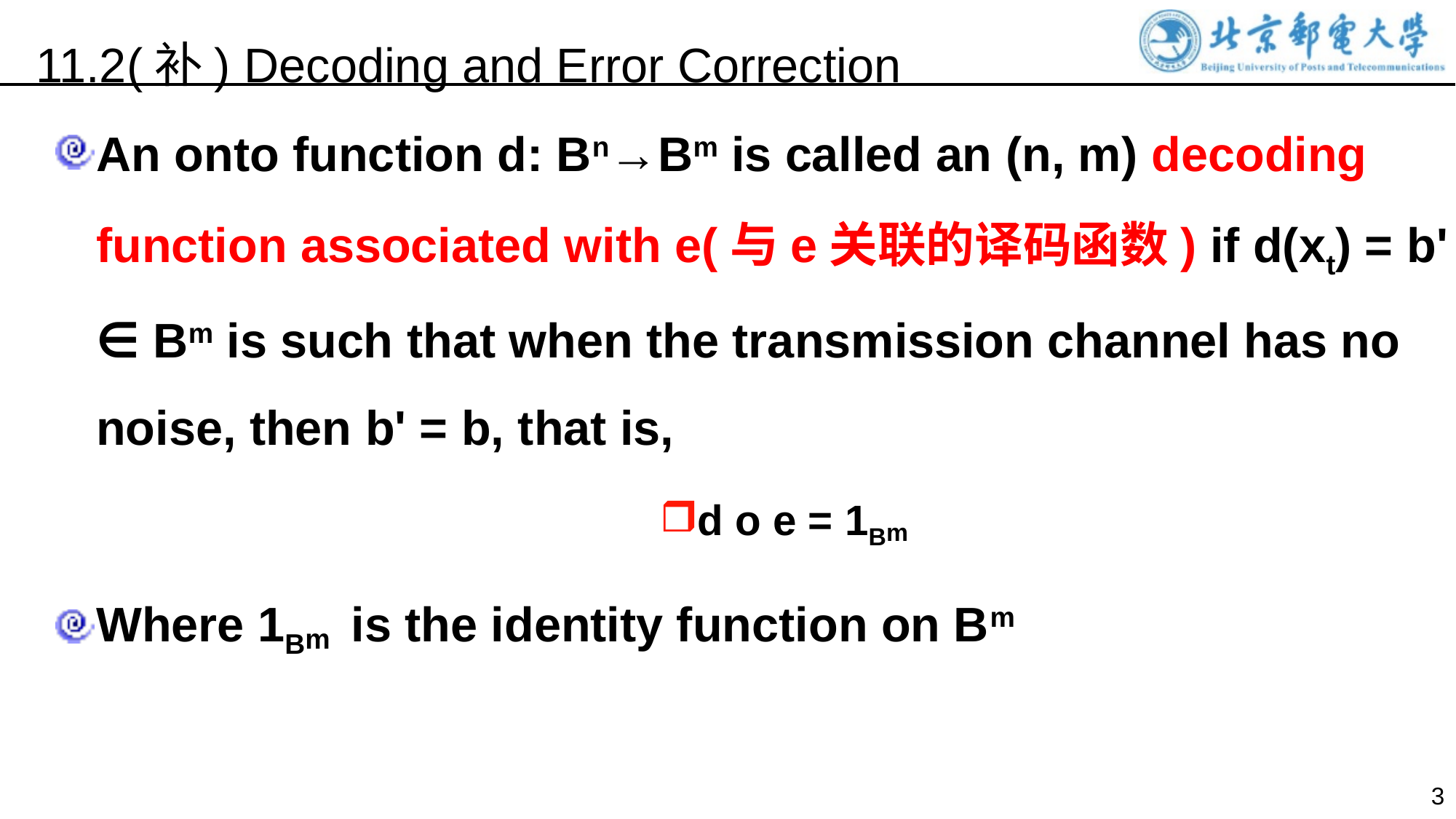

11.2(补) Decoding and Error Correction
An onto function d: Bn→Bm is called an (n, m) decoding function associated with e(与e关联的译码函数) if d(xt) = b' ∈ Bm is such that when the transmission channel has no noise, then b' = b, that is,
d o e = 1Bm
Where 1Bm  is the identity function on Bm